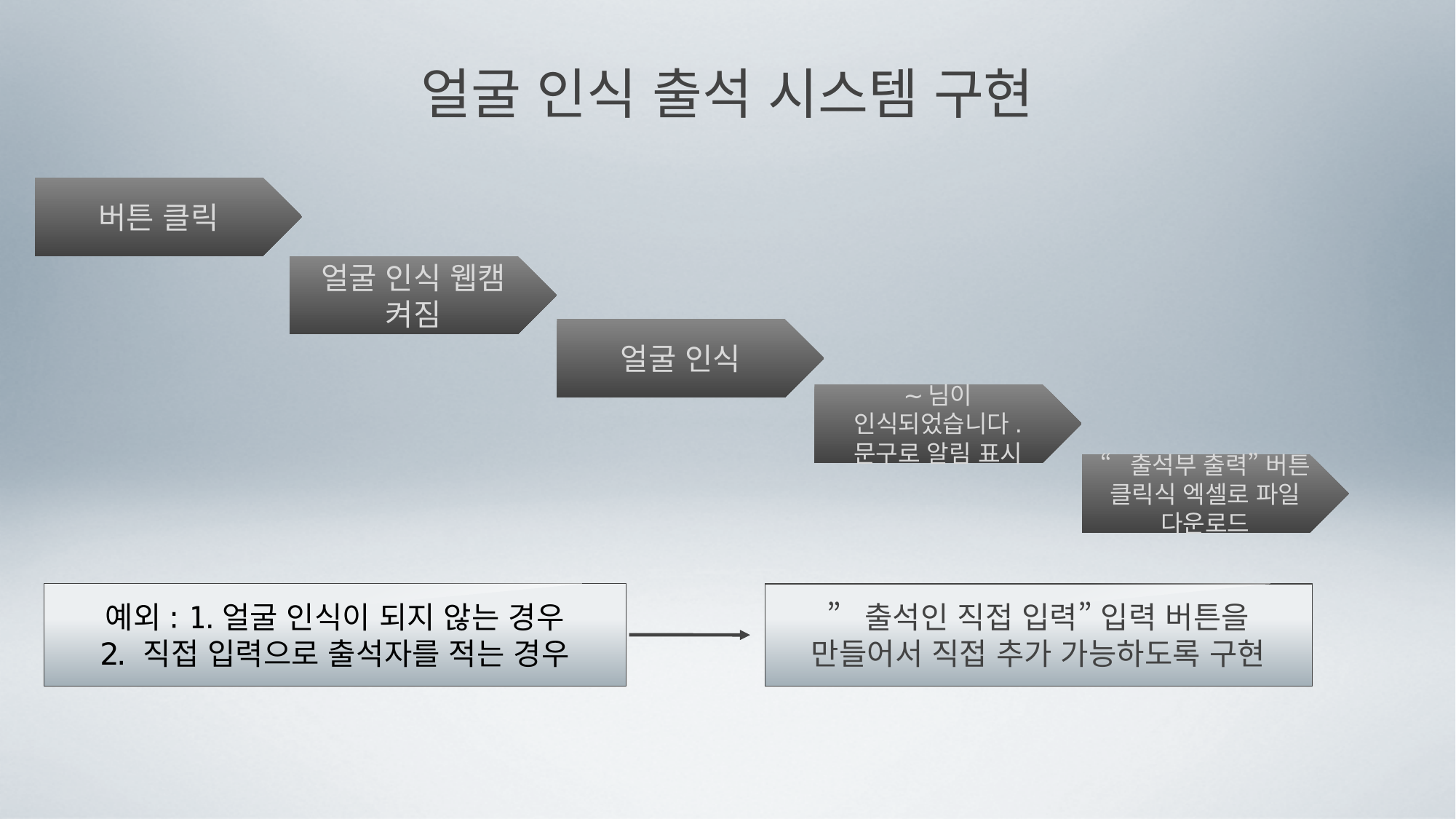

# 얼굴 인식 출석 시스템 구현
버튼 클릭
얼굴 인식 웹캠 켜짐
얼굴 인식
~님이 인식되었습니다. 문구로 알림 표시
“출석부 출력” 버튼 클릭식 엑셀로 파일 다운로드

예외: 1.얼굴 인식이 되지 않는 경우
2. 직접 입력으로 출석자를 적는 경우

”출석인 직접 입력” 입력 버튼을 만들어서 직접 추가 가능하도록 구현